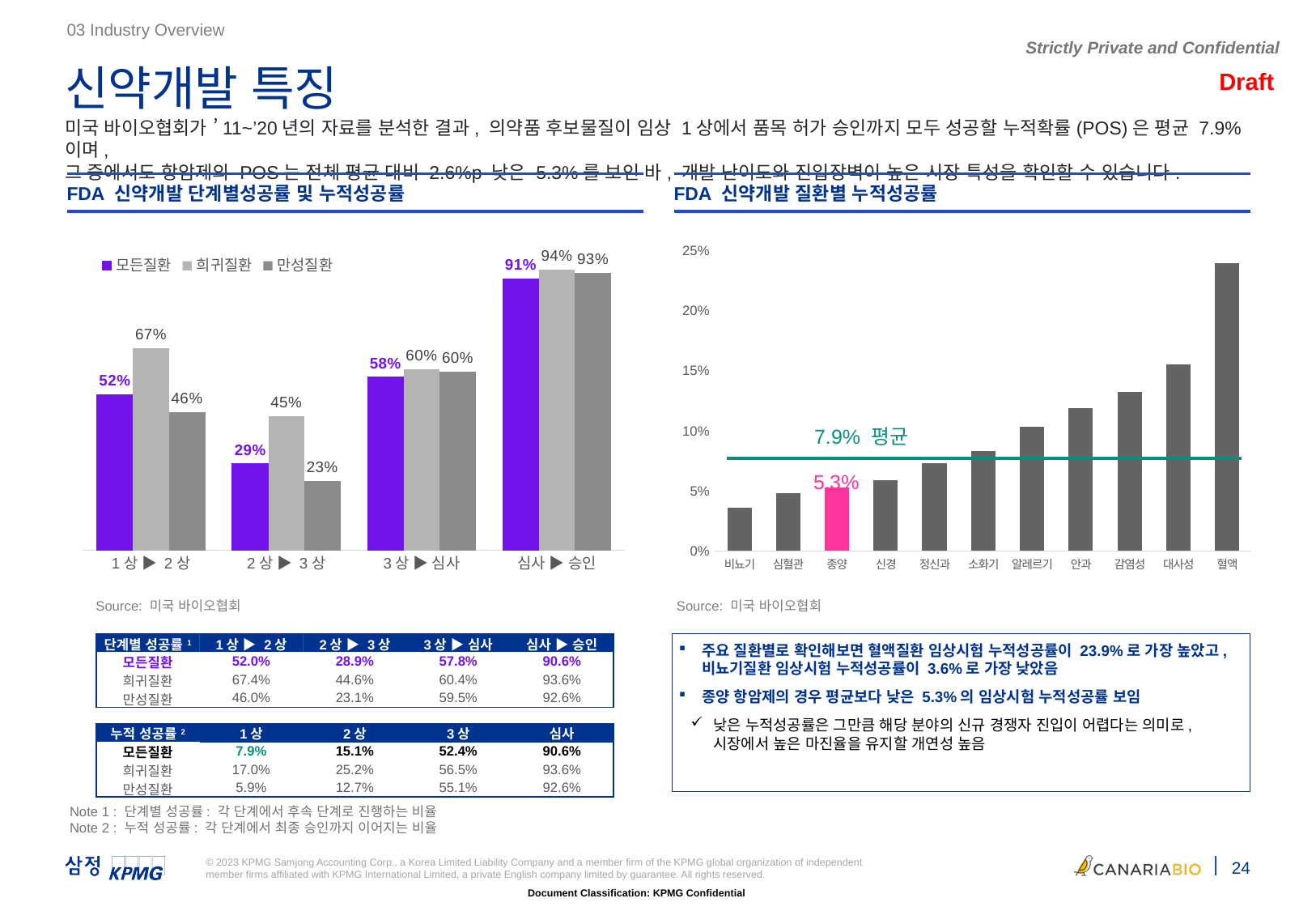

03 Industry Overview

신약개발 특징
미국 바이오협회가 ’11~’20년의 자료를 분석한 결과, 의약품 후보물질이 임상 1상에서 품목 허가 승인까지 모두 성공할 누적확률(POS)은 평균 7.9%이며,
그 중에서도 항암제의 POS는 전체 평균 대비 2.6%p 낮은 5.3%를 보인 바, 개발 난이도와 진입장벽이 높은 시장 특성을 확인할 수 있습니다.
FDA 신약개발 단계별성공률 및 누적성공률
FDA 신약개발 질환별 누적성공률

### Chart

| Category | 모든질환 | 희귀질환 | 만성질환 |
|---|---|---|---|
| 1상 ▶ 2상 | 0.52 | 0.674 | 0.46 |
| 2상 ▶ 3상 | 0.289 | 0.446 | 0.231 |
| 3상 ▶ 심사 | 0.578 | 0.604 | 0.595 |
| 심사 ▶ 승인 | 0.906 | 0.936 | 0.926 |

### Chart

| Category | 열1 |
|---|---|
| 비뇨기 | 0.036 |
| 심혈관 | 0.048 |
| 종양 | 0.053 |
| 신경 | 0.059 |
| 정신과 | 0.073 |
| 소화기 | 0.083 |
| 알레르기 | 0.103 |
| 안과 | 0.119 |
| 감염성 | 0.132 |
| 대사성 | 0.155 |
| 혈액 | 0.239 |
7.9% 평균
주요 질환별로 확인해보면 혈액질환 임상시험 누적성공률이 23.9%로 가장 높았고, 대사성질환 누적성공률이 15.5%로 뒤이었음.
비뇨기질환 임상시험 누적성공률이 3.6%로 가장 낮았으며,
종양 항암제의 경우에도 평균보다 낮은 5.3%의 임상시험 누적성공률 보임.
낮은 누적성공률은 그만큼 해당 분야의 신규 경쟁자 진입이 어렵다는 의미로, 시장에서 높은 마진율을 유지할 개연성 높음.
Source: 미국 바이오협회
Source: 미국 바이오협회
| 단계별 성공률1 | 1상 ▶ 2상 | 2상 ▶ 3상 | 3상 ▶ 심사 | 심사 ▶ 승인 |
| --- | --- | --- | --- | --- |
| 모든질환 | 52.0% | 28.9% | 57.8% | 90.6% |
| 희귀질환 | 67.4% | 44.6% | 60.4% | 93.6% |
| 만성질환 | 46.0% | 23.1% | 59.5% | 92.6% |
|  |  |  |  |  |
| 누적 성공률2 | 1상 | 2상 | 3상 | 심사 |
| 모든질환 | 7.9% | 15.1% | 52.4% | 90.6% |
| 희귀질환 | 17.0% | 25.2% | 56.5% | 93.6% |
| 만성질환 | 5.9% | 12.7% | 55.1% | 92.6% |
주요 질환별로 확인해보면 혈액질환 임상시험 누적성공률이 23.9%로 가장 높았고,
비뇨기질환 임상시험 누적성공률이 3.6%로 가장 낮았음
종양 항암제의 경우 평균보다 낮은 5.3%의 임상시험 누적성공률 보임
낮은 누적성공률은 그만큼 해당 분야의 신규 경쟁자 진입이 어렵다는 의미로, 시장에서 높은 마진율을 유지할 개연성 높음
Note 1 : 단계별 성공률: 각 단계에서 후속 단계로 진행하는 비율
Note 2 : 누적 성공률: 각 단계에서 최종 승인까지 이어지는 비율